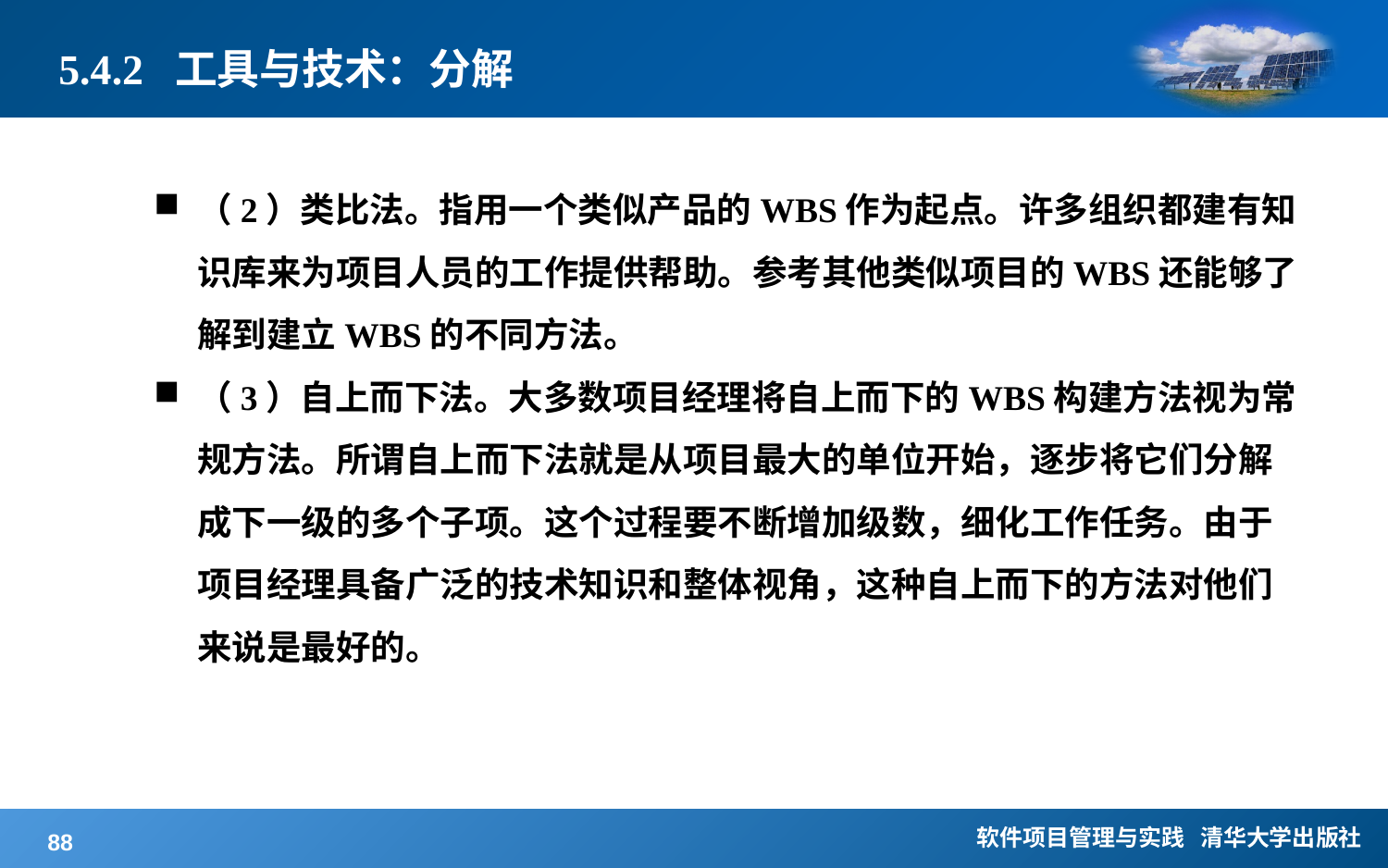

# 5.4.2  工具与技术：分解
（2）类比法。指用一个类似产品的WBS作为起点。许多组织都建有知识库来为项目人员的工作提供帮助。参考其他类似项目的WBS还能够了解到建立WBS的不同方法。
（3）自上而下法。大多数项目经理将自上而下的WBS构建方法视为常规方法。所谓自上而下法就是从项目最大的单位开始，逐步将它们分解成下一级的多个子项。这个过程要不断增加级数，细化工作任务。由于项目经理具备广泛的技术知识和整体视角，这种自上而下的方法对他们来说是最好的。